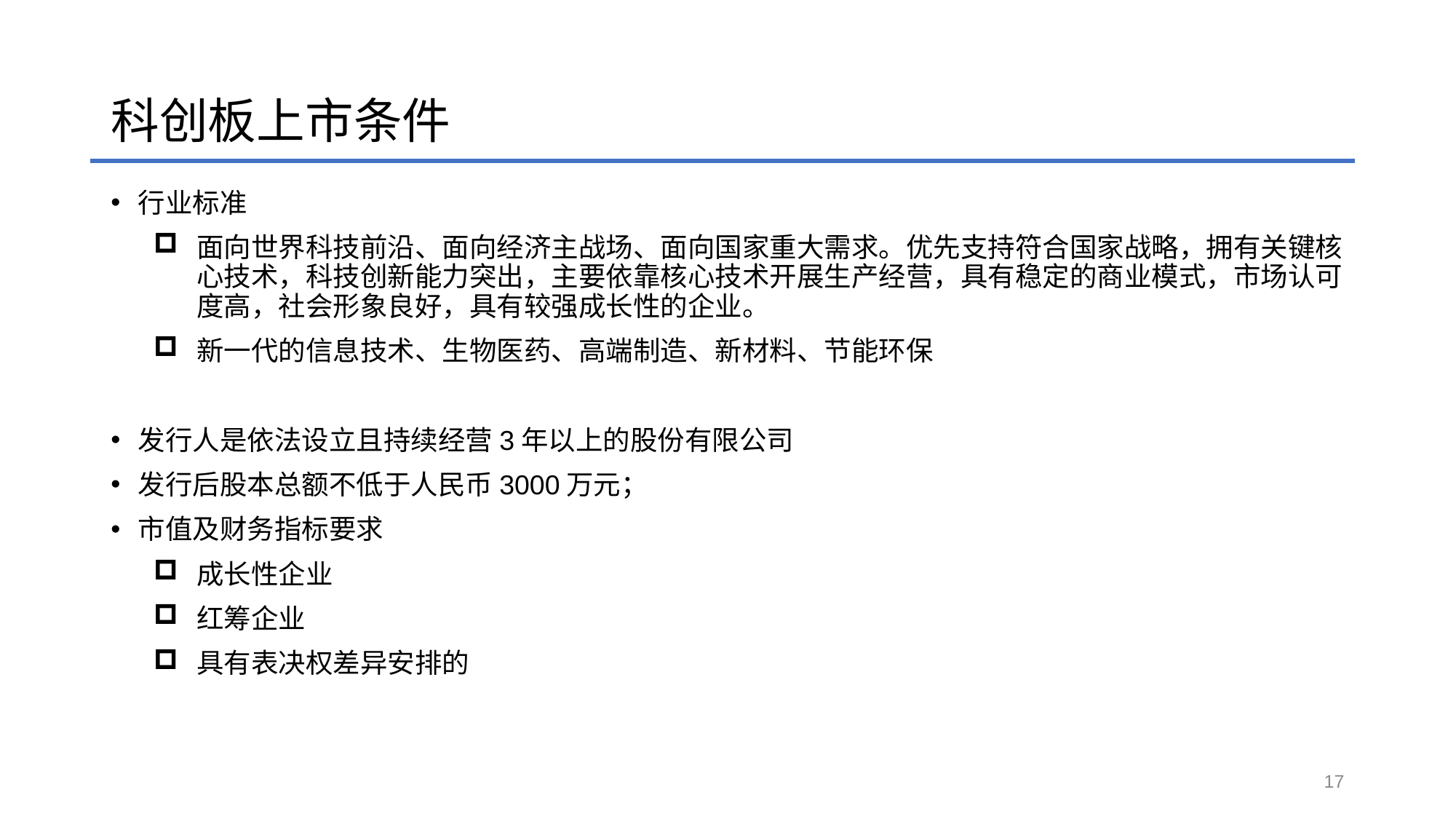

# 科创板上市条件
行业标准
面向世界科技前沿、面向经济主战场、面向国家重大需求。优先支持符合国家战略，拥有关键核心技术，科技创新能力突出，主要依靠核心技术开展生产经营，具有稳定的商业模式，市场认可度高，社会形象良好，具有较强成长性的企业。
新一代的信息技术、生物医药、高端制造、新材料、节能环保

发行人是依法设立且持续经营3年以上的股份有限公司
发行后股本总额不低于人民币3000万元；
市值及财务指标要求
成长性企业
红筹企业
具有表决权差异安排的
17